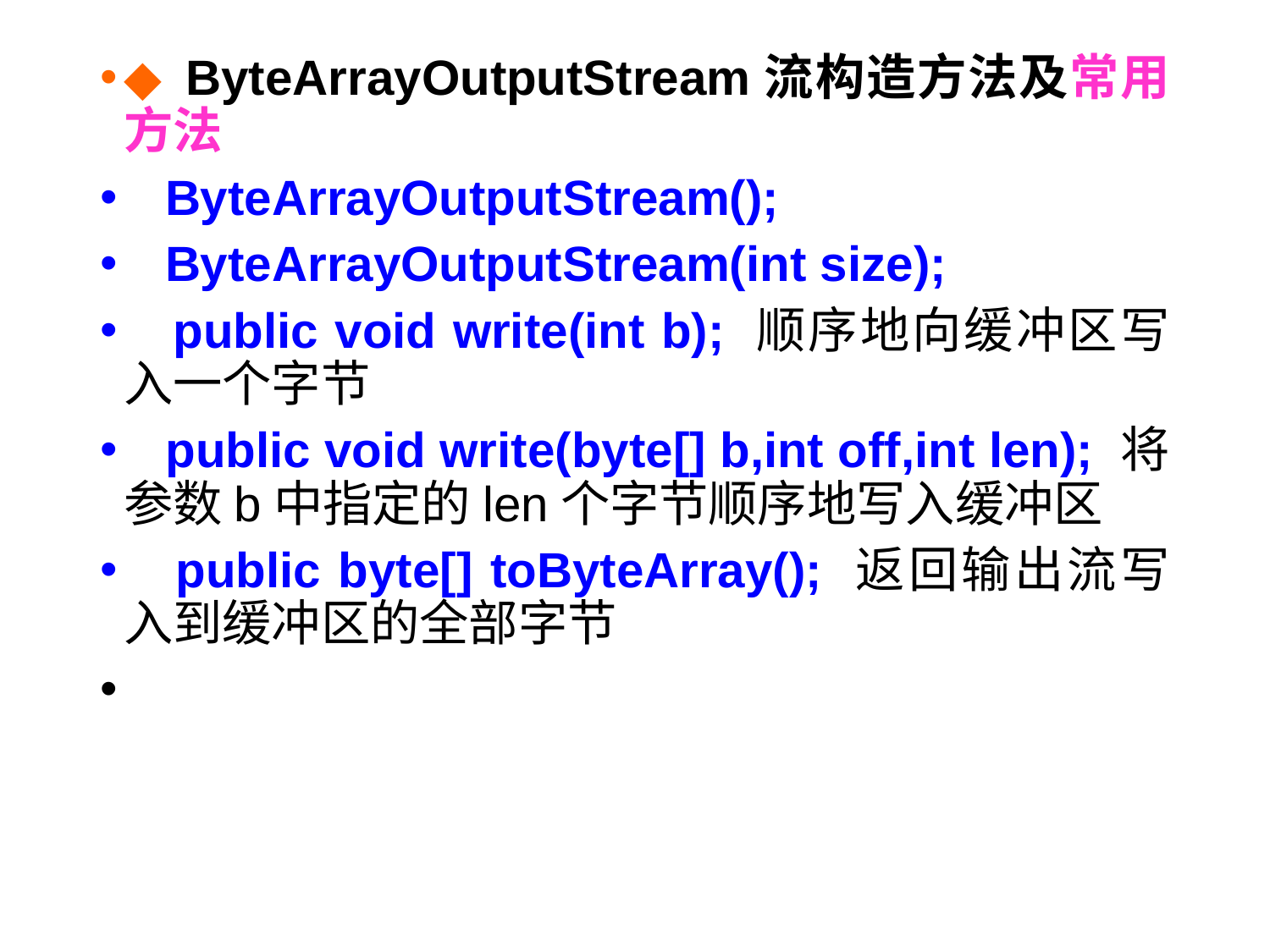

◆ ByteArrayOutputStream流构造方法及常用方法
   ByteArrayOutputStream();
   ByteArrayOutputStream(int size);
   public void write(int b); 顺序地向缓冲区写入一个字节
   public void write(byte[] b,int off,int len); 将参数b中指定的len个字节顺序地写入缓冲区
   public byte[] toByteArray(); 返回输出流写入到缓冲区的全部字节